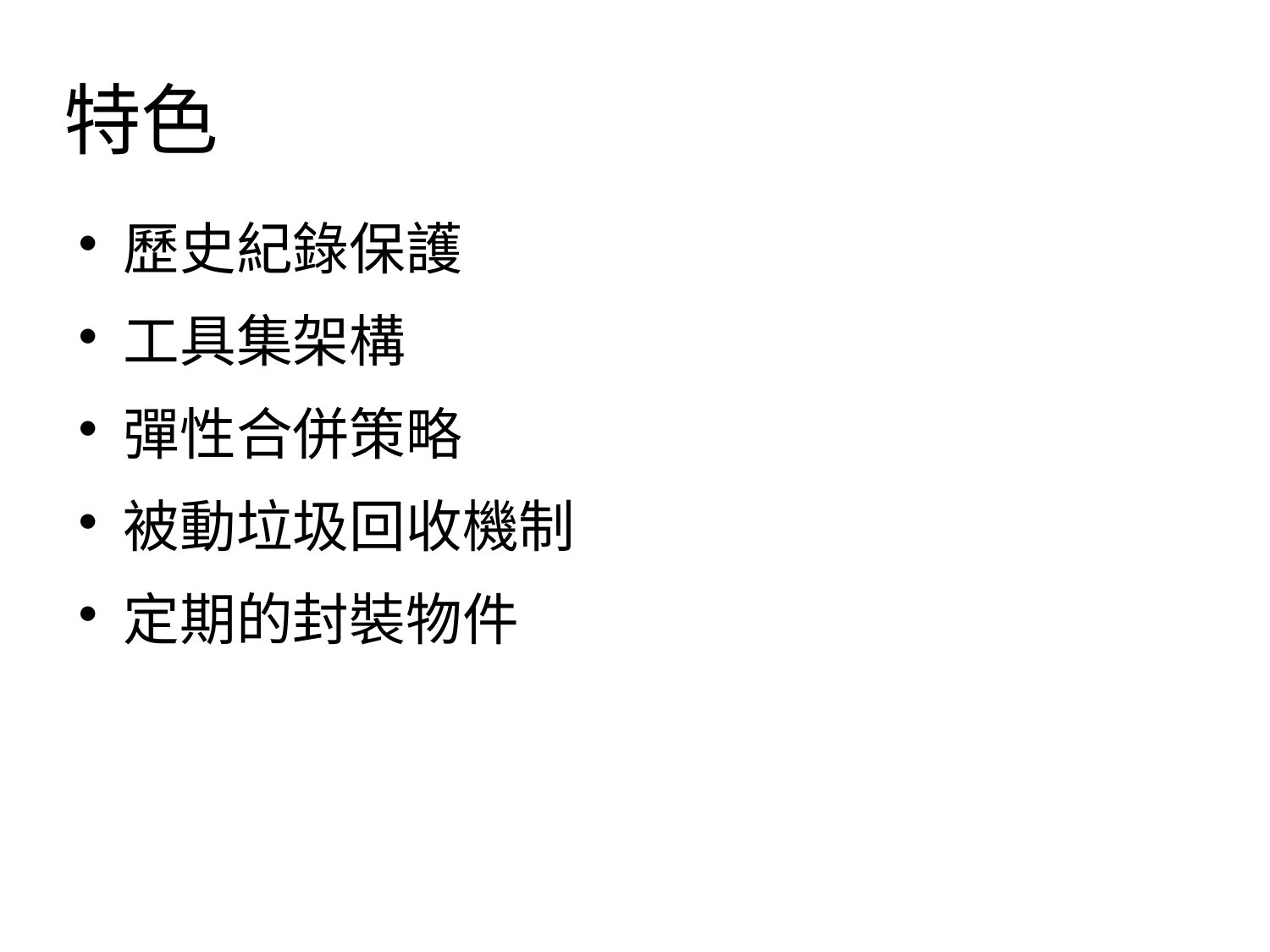

特色
歷史紀錄保護
工具集架構
彈性合併策略
被動垃圾回收機制
定期的封裝物件